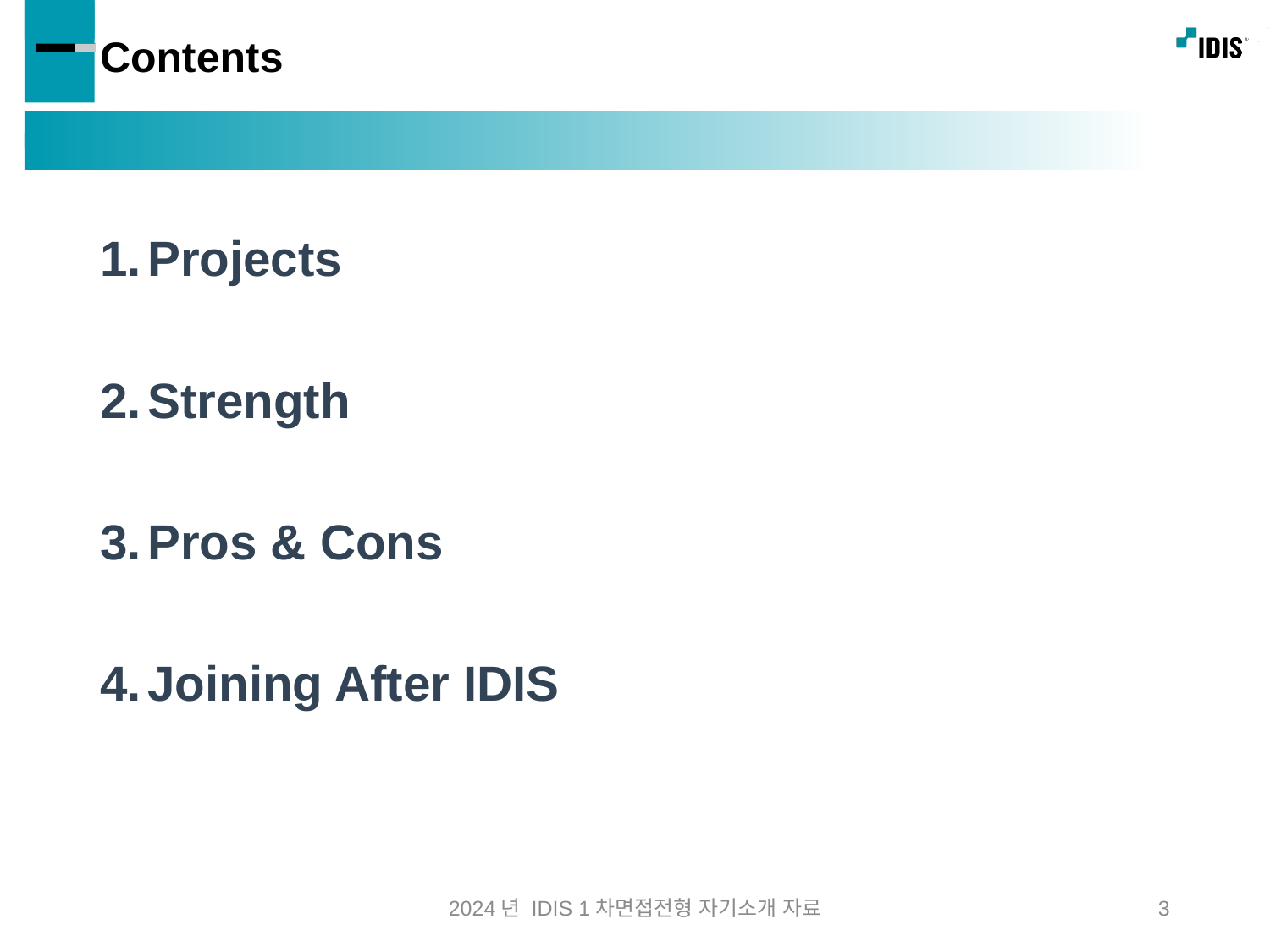

# Contents

Projects

Strength

Pros & Cons

Joining After IDIS

2024년 IDIS 1차면접전형 자기소개 자료
3